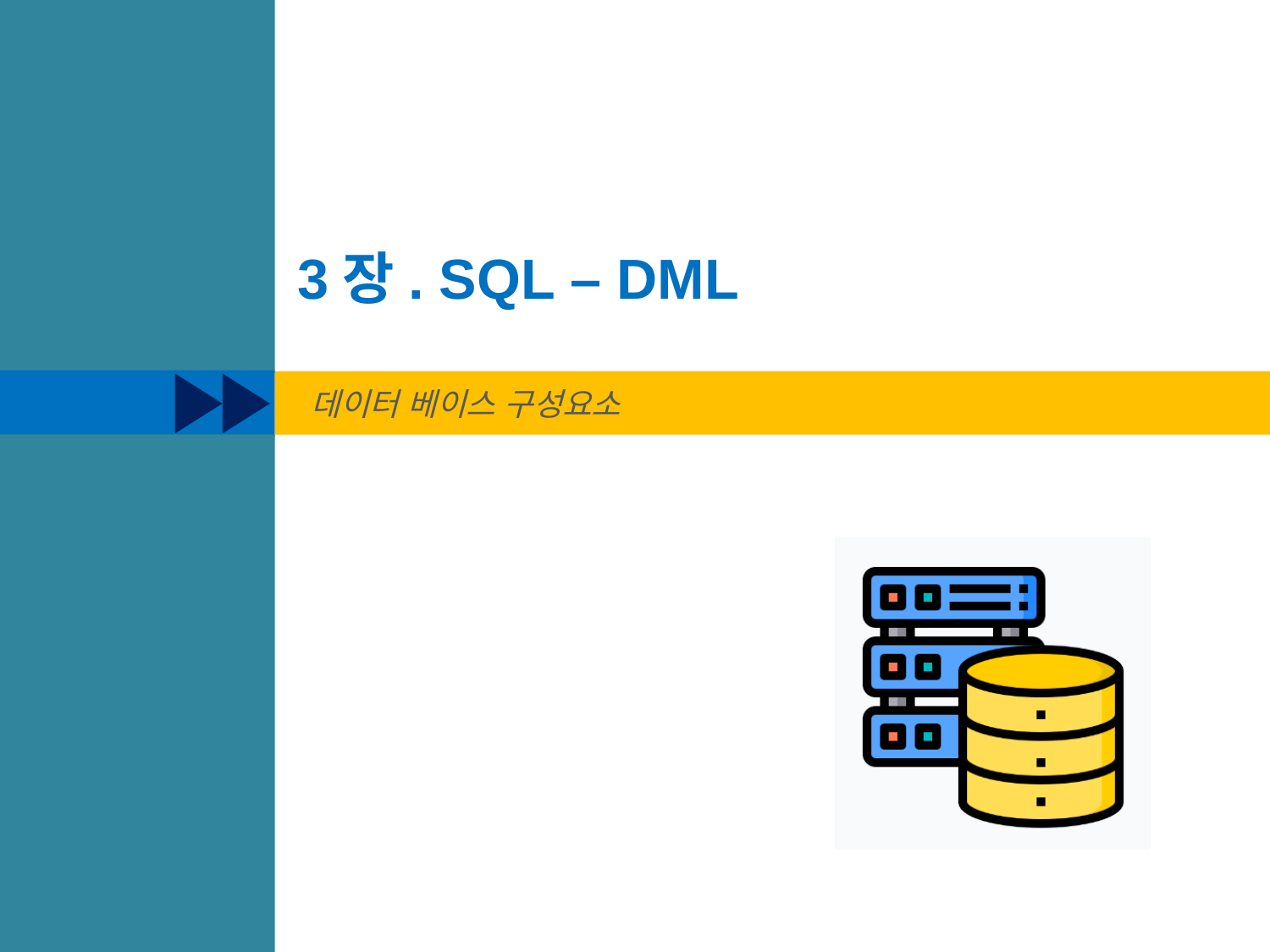

# 3장. SQL – DML
  데이터 베이스 구성요소